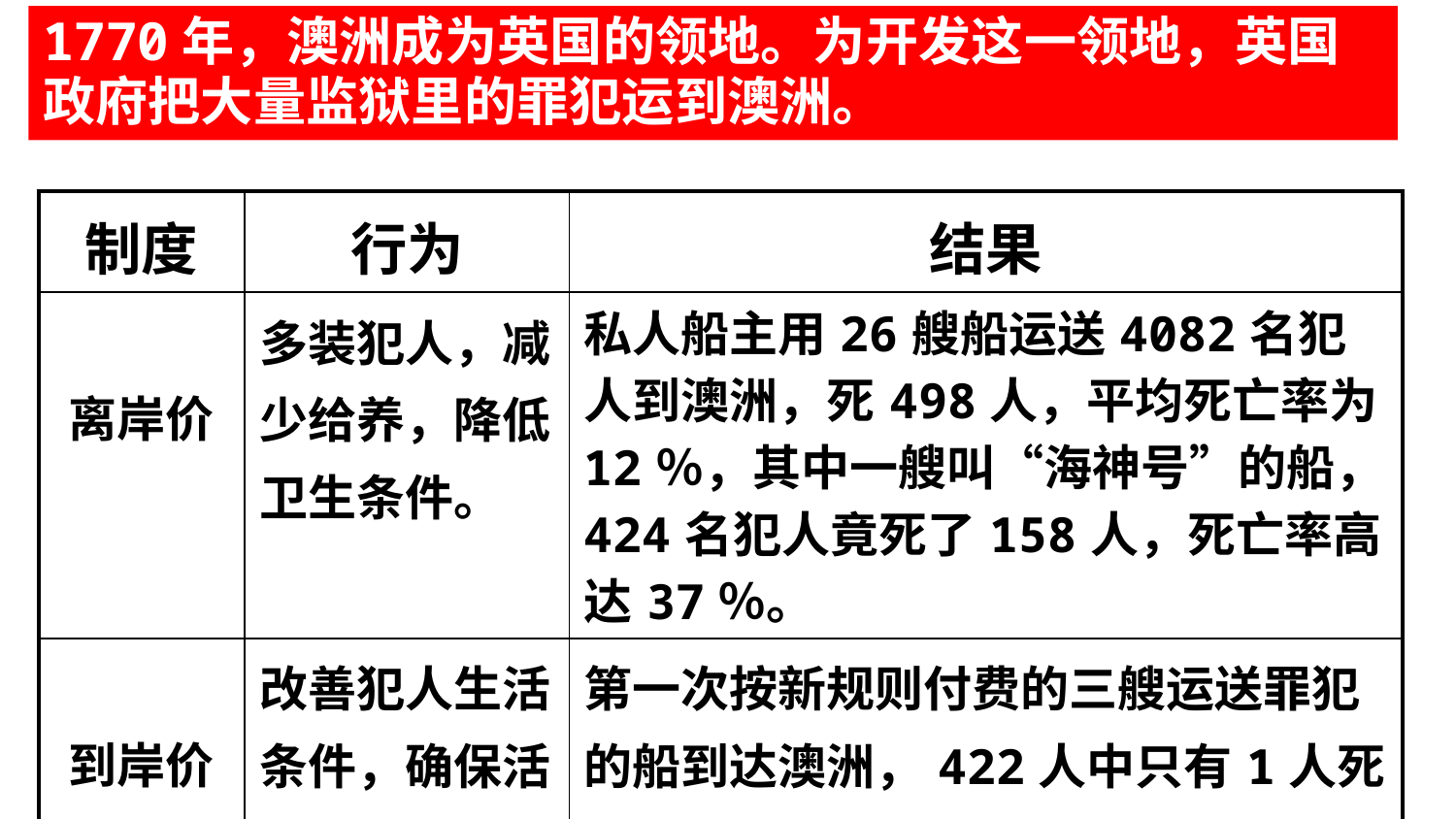

1770年，澳洲成为英国的领地。为开发这一领地，英国政府把大量监狱里的罪犯运到澳洲。
| 制度 | 行为 | 结果 |
| --- | --- | --- |
| 离岸价 | 多装犯人，减少给养，降低卫生条件。 | 私人船主用26艘船运送4082名犯人到澳洲，死498人，平均死亡率为12％，其中一艘叫“海神号”的船，424名犯人竟死了158人，死亡率高达37％。 |
| 到岸价 | 改善犯人生活条件，确保活着到达。 | 第一次按新规则付费的三艘运送罪犯的船到达澳洲，422人中只有1人死于途中。 |